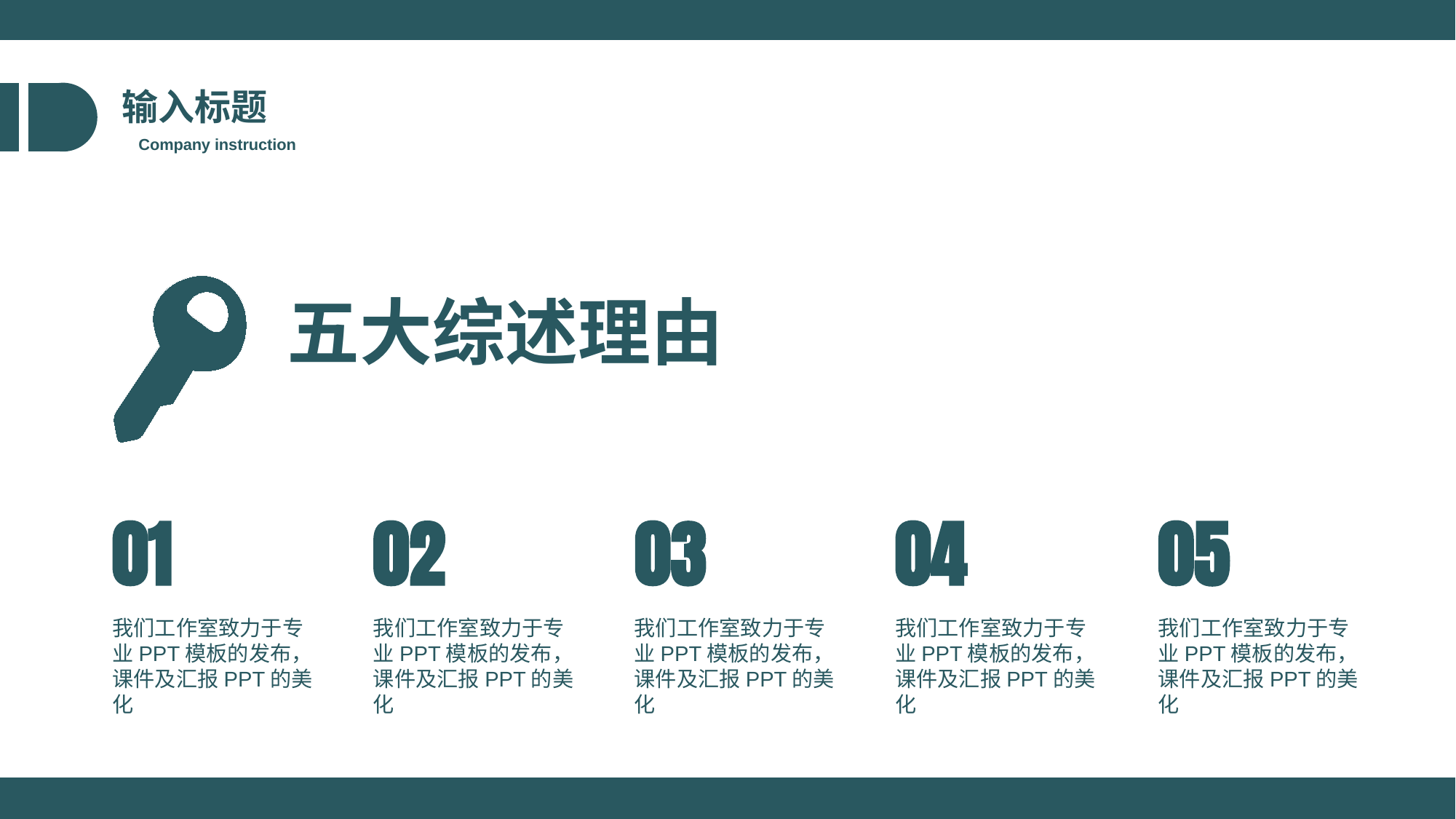

输入标题

Company instruction

五大综述理由
01
02
03
04
05
我们工作室致力于专业PPT模板的发布，课件及汇报PPT的美化
我们工作室致力于专业PPT模板的发布，课件及汇报PPT的美化
我们工作室致力于专业PPT模板的发布，课件及汇报PPT的美化
我们工作室致力于专业PPT模板的发布，课件及汇报PPT的美化
我们工作室致力于专业PPT模板的发布，课件及汇报PPT的美化